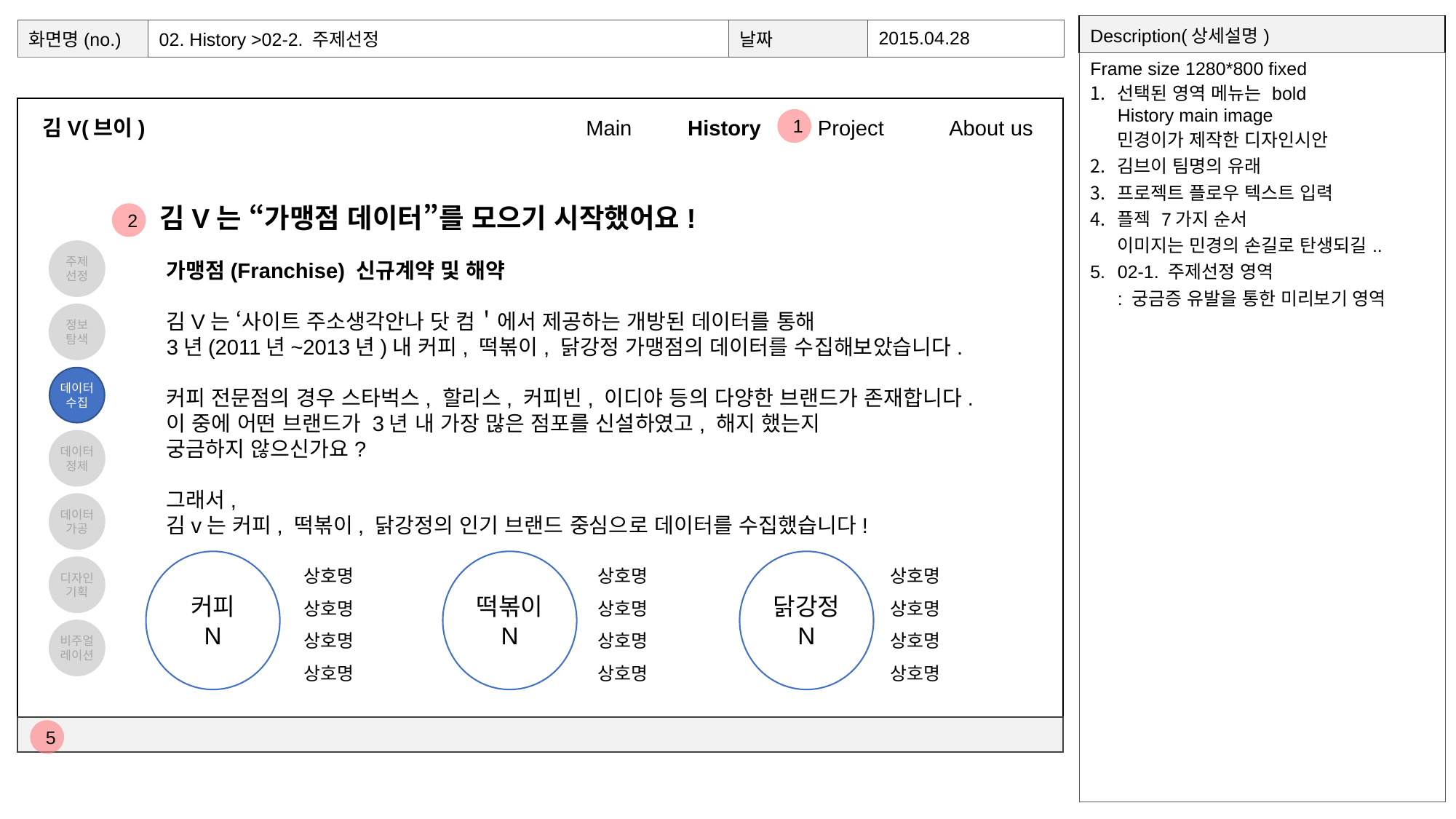

| Description(상세설명) |
| --- |
| Frame size 1280\*800 fixed 선택된 영역 메뉴는 bold History main image 민경이가 제작한 디자인시안 김브이 팀명의 유래 프로젝트 플로우 텍스트 입력 플젝 7가지 순서 이미지는 민경의 손길로 탄생되길.. 02-1. 주제선정 영역 : 궁금증 유발을 통한 미리보기 영역 |
| 화면명(no.) | 02. History >02-2. 주제선정 | 날짜 | 2015.04.28 |
| --- | --- | --- | --- |

김V(브이)
Main
History
Project
About us
1
김V는 “가맹점 데이터”를 모으기 시작했어요!
2
4
주제
선정
정보
탐색
데이터
수집
데이터
정제
데이터
가공
디자인
기획
비주얼
레이션
가맹점(Franchise) 신규계약 및 해약

김V는 ‘사이트 주소생각안나 닷 컴＇에서 제공하는 개방된 데이터를 통해
3년(2011년~2013년)내 커피, 떡볶이, 닭강정 가맹점의 데이터를 수집해보았습니다.

커피 전문점의 경우 스타벅스, 할리스, 커피빈, 이디야 등의 다양한 브랜드가 존재합니다.
이 중에 어떤 브랜드가 3년 내 가장 많은 점포를 신설하였고, 해지 했는지
궁금하지 않으신가요?

그래서,
김v는 커피, 떡볶이, 닭강정의 인기 브랜드 중심으로 데이터를 수집했습니다!

4
커피
N
떡볶이
N
닭강정
N
3
상호명
상호명
상호명
상호명
상호명
상호명
상호명
상호명
상호명
상호명
상호명
상호명

5